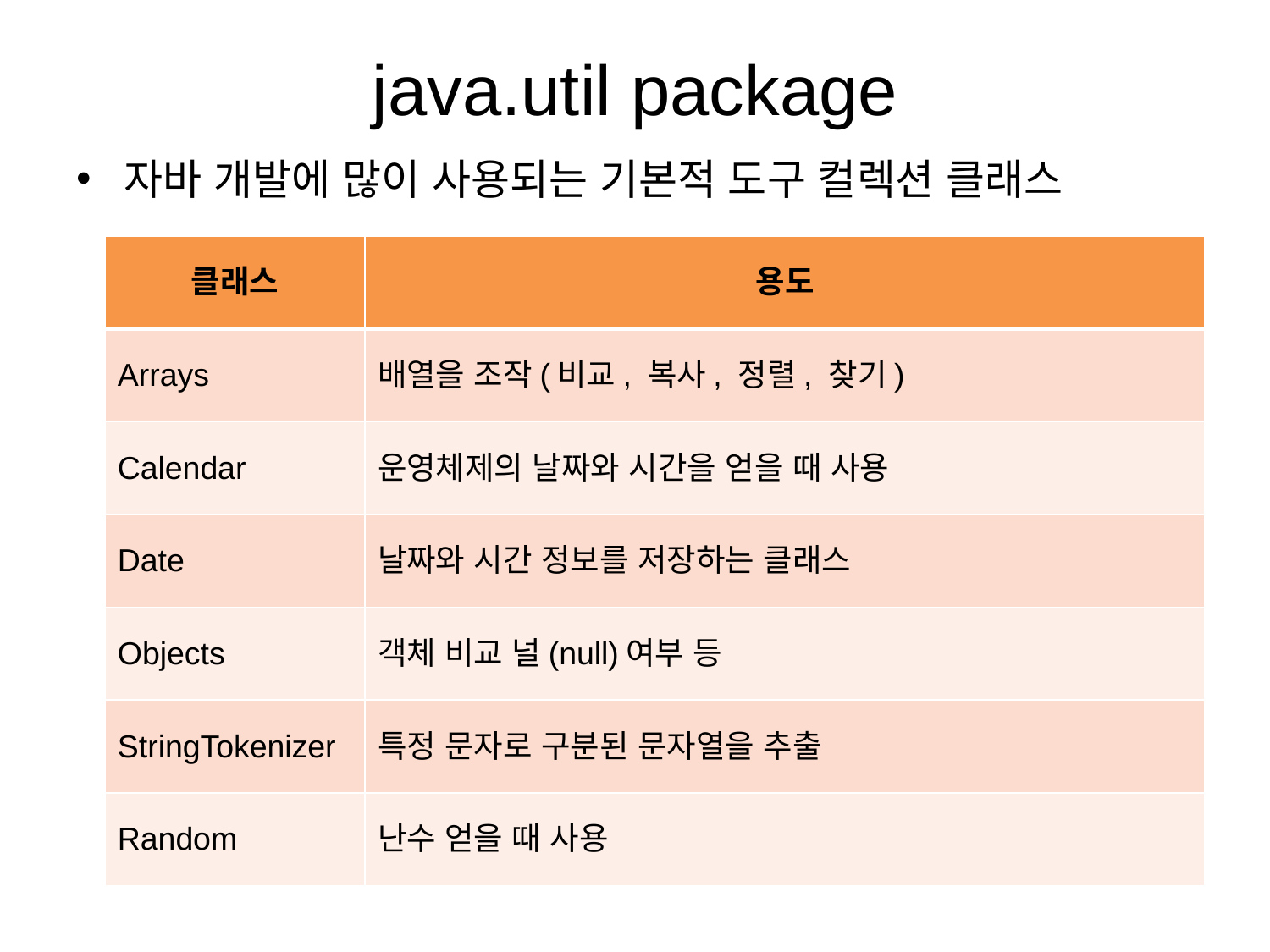

# java.util package
자바 개발에 많이 사용되는 기본적 도구 컬렉션 클래스

| 클래스 | 용도 |
| --- | --- |
| Arrays | 배열을 조작(비교, 복사, 정렬, 찾기) |
| Calendar | 운영체제의 날짜와 시간을 얻을 때 사용 |
| Date | 날짜와 시간 정보를 저장하는 클래스 |
| Objects | 객체 비교 널(null)여부 등 |
| StringTokenizer | 특정 문자로 구분된 문자열을 추출 |
| Random | 난수 얻을 때 사용 |